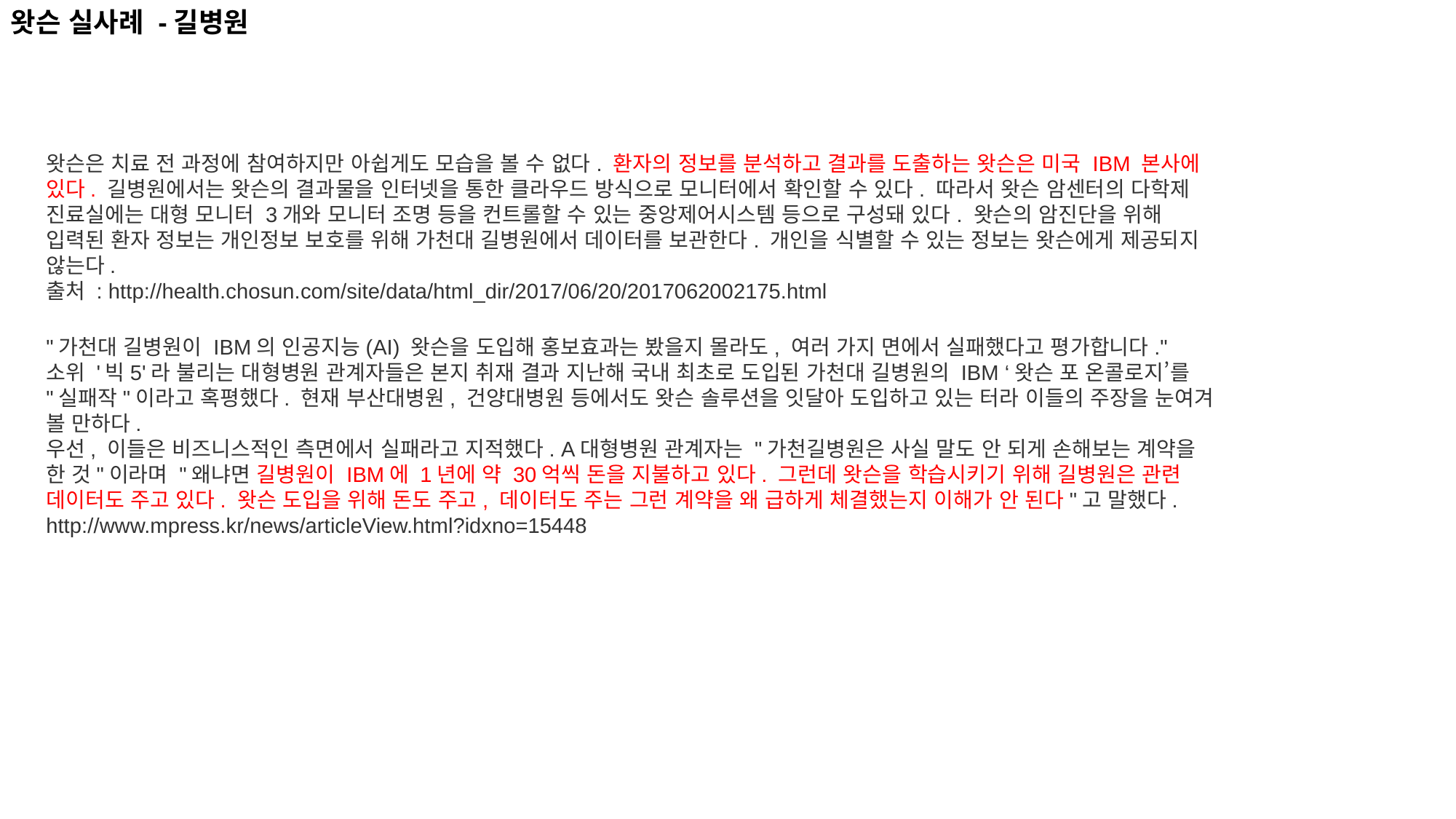

왓슨 실사례 -길병원
왓슨은 치료 전 과정에 참여하지만 아쉽게도 모습을 볼 수 없다. 환자의 정보를 분석하고 결과를 도출하는 왓슨은 미국 IBM 본사에 있다. 길병원에서는 왓슨의 결과물을 인터넷을 통한 클라우드 방식으로 모니터에서 확인할 수 있다. 따라서 왓슨 암센터의 다학제 진료실에는 대형 모니터 3개와 모니터 조명 등을 컨트롤할 수 있는 중앙제어시스템 등으로 구성돼 있다. 왓슨의 암진단을 위해 입력된 환자 정보는 개인정보 보호를 위해 가천대 길병원에서 데이터를 보관한다. 개인을 식별할 수 있는 정보는 왓슨에게 제공되지 않는다.
출처 : http://health.chosun.com/site/data/html_dir/2017/06/20/2017062002175.html

"가천대 길병원이 IBM의 인공지능(AI) 왓슨을 도입해 홍보효과는 봤을지 몰라도, 여러 가지 면에서 실패했다고 평가합니다."
소위 '빅5'라 불리는 대형병원 관계자들은 본지 취재 결과 지난해 국내 최초로 도입된 가천대 길병원의 IBM ‘왓슨 포 온콜로지’를 "실패작"이라고 혹평했다. 현재 부산대병원, 건양대병원 등에서도 왓슨 솔루션을 잇달아 도입하고 있는 터라 이들의 주장을 눈여겨 볼 만하다.
우선, 이들은 비즈니스적인 측면에서 실패라고 지적했다. A대형병원 관계자는 "가천길병원은 사실 말도 안 되게 손해보는 계약을 한 것"이라며 "왜냐면 길병원이 IBM에 1년에 약 30억씩 돈을 지불하고 있다. 그런데 왓슨을 학습시키기 위해 길병원은 관련 데이터도 주고 있다. 왓슨 도입을 위해 돈도 주고, 데이터도 주는 그런 계약을 왜 급하게 체결했는지 이해가 안 된다"고 말했다.
http://www.mpress.kr/news/articleView.html?idxno=15448